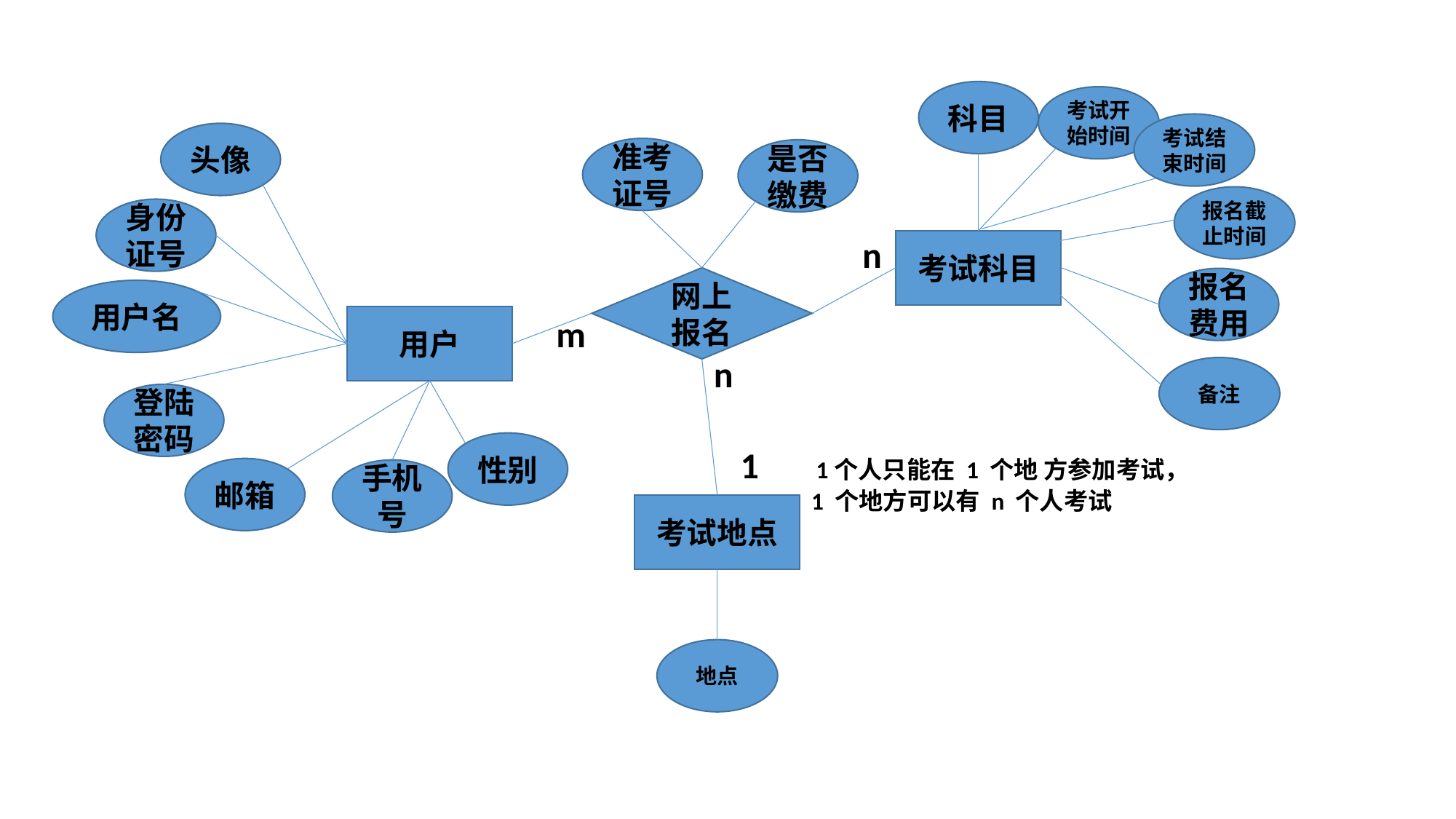

科目
考试开始时间
考试结束时间
头像
准考证号
是否缴费
报名截止时间
身份证号
n
考试科目
网上报名
报名费用
用户名
m
用户
n
备注
登陆密码
性别
1       1个人只能在 1 个地 方参加考试，
             1 个地方可以有 n 个人考试
邮箱
手机号
考试地点
地点